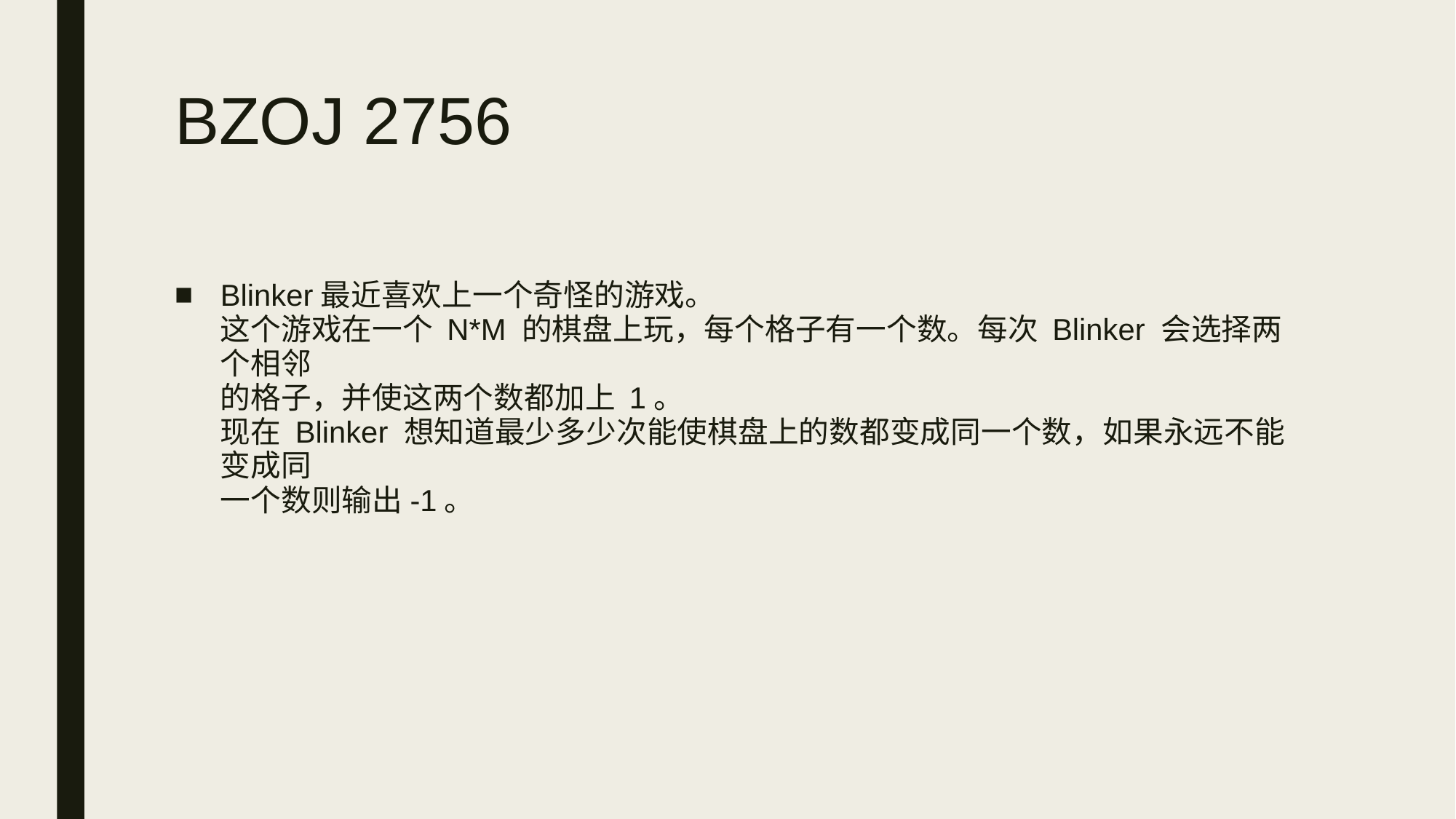

# BZOJ 2756
Blinker最近喜欢上一个奇怪的游戏。 
这个游戏在一个 N*M 的棋盘上玩，每个格子有一个数。每次 Blinker 会选择两个相邻
的格子，并使这两个数都加上 1。 
现在 Blinker 想知道最少多少次能使棋盘上的数都变成同一个数，如果永远不能变成同
一个数则输出-1。